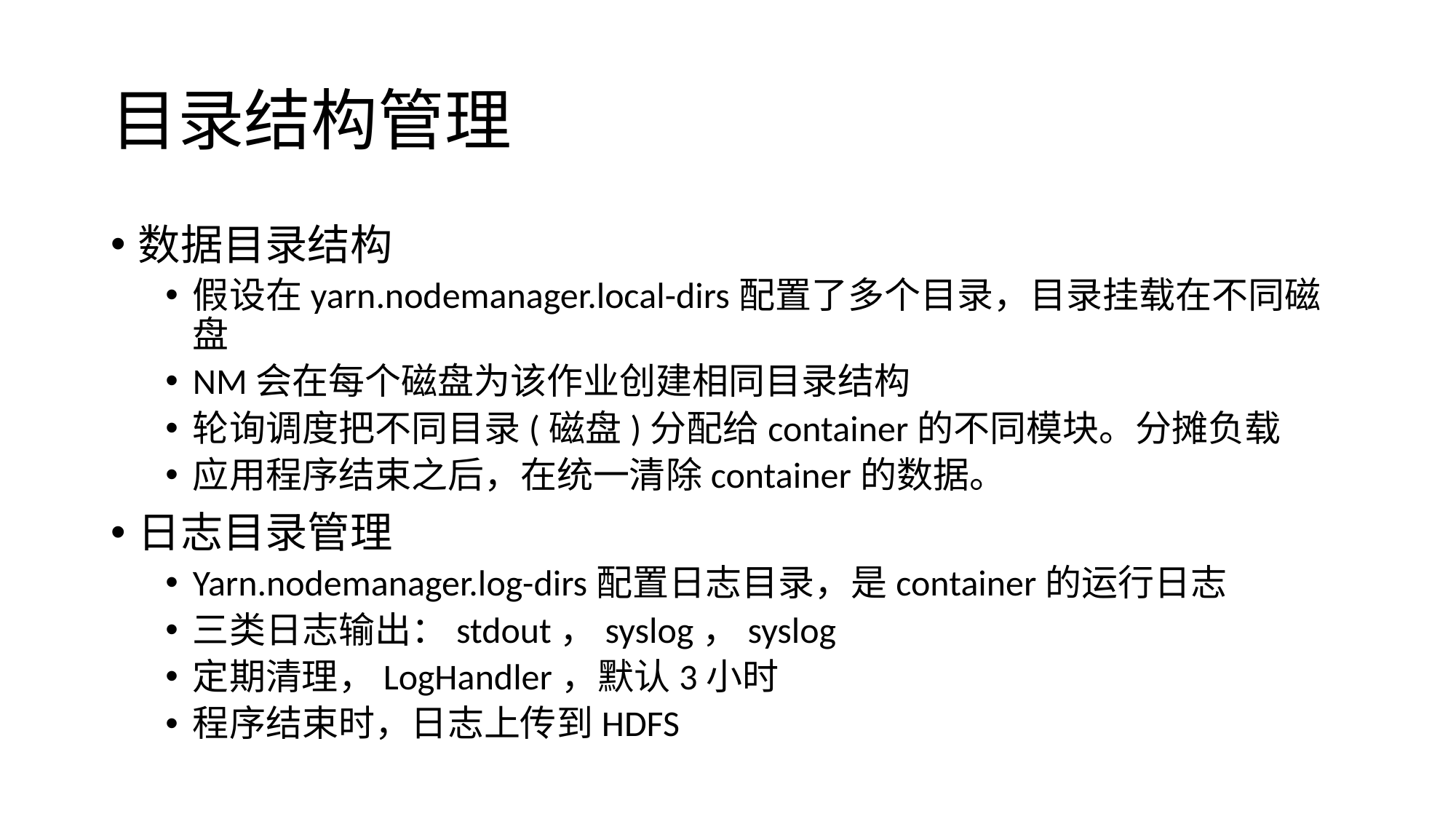

# 目录结构管理
数据目录结构
假设在yarn.nodemanager.local-dirs配置了多个目录，目录挂载在不同磁盘
NM会在每个磁盘为该作业创建相同目录结构
轮询调度把不同目录(磁盘)分配给container的不同模块。分摊负载
应用程序结束之后，在统一清除container的数据。
日志目录管理
Yarn.nodemanager.log-dirs配置日志目录，是container的运行日志
三类日志输出：stdout，syslog，syslog
定期清理，LogHandler，默认3小时
程序结束时，日志上传到HDFS